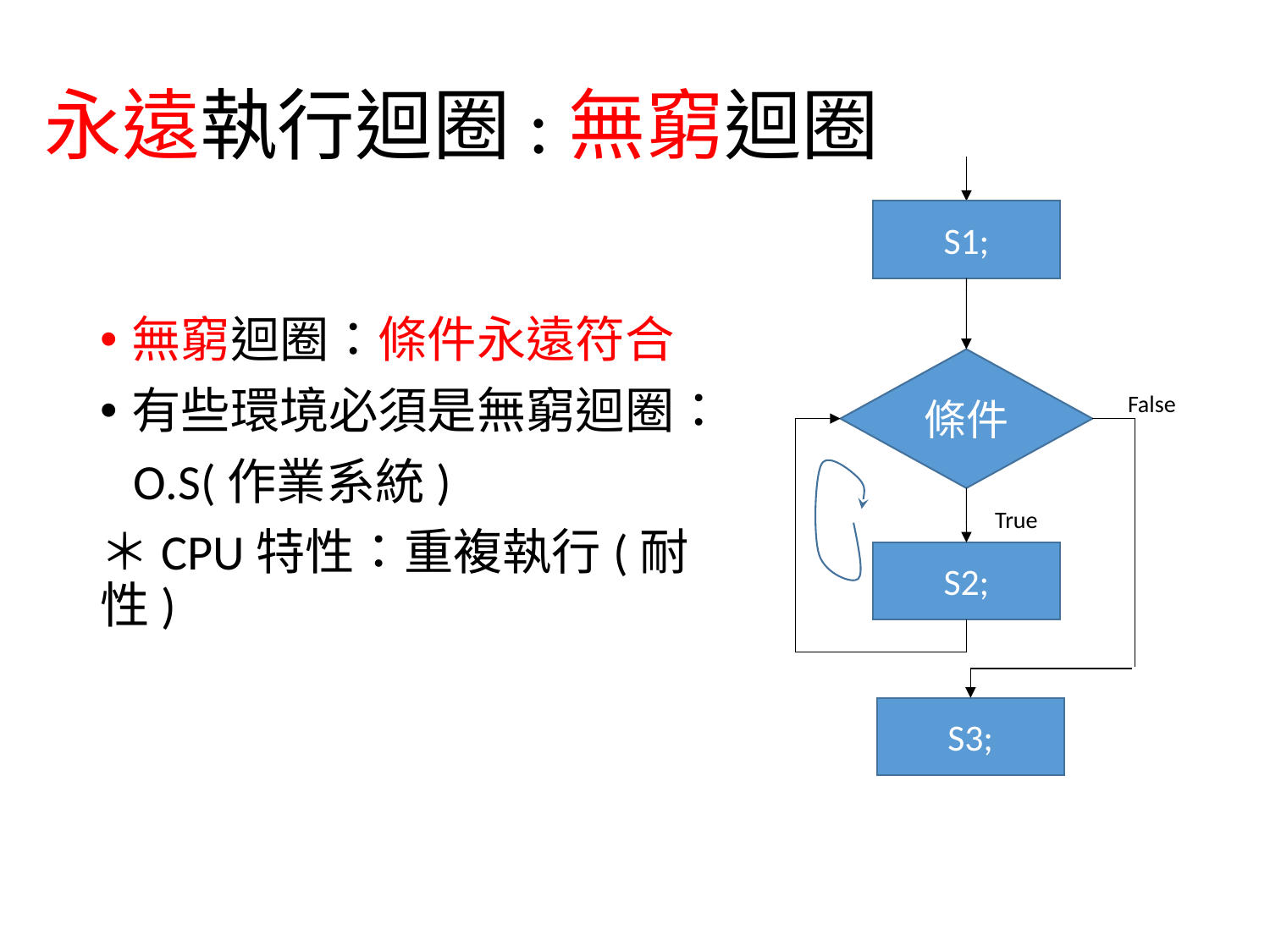

# 永遠執行迴圈:無窮迴圈
S1;
條件
False

True

S2;
S3;
無窮迴圈：條件永遠符合
有些環境必須是無窮迴圈：
   O.S(作業系統)
＊CPU特性：重複執行(耐性)